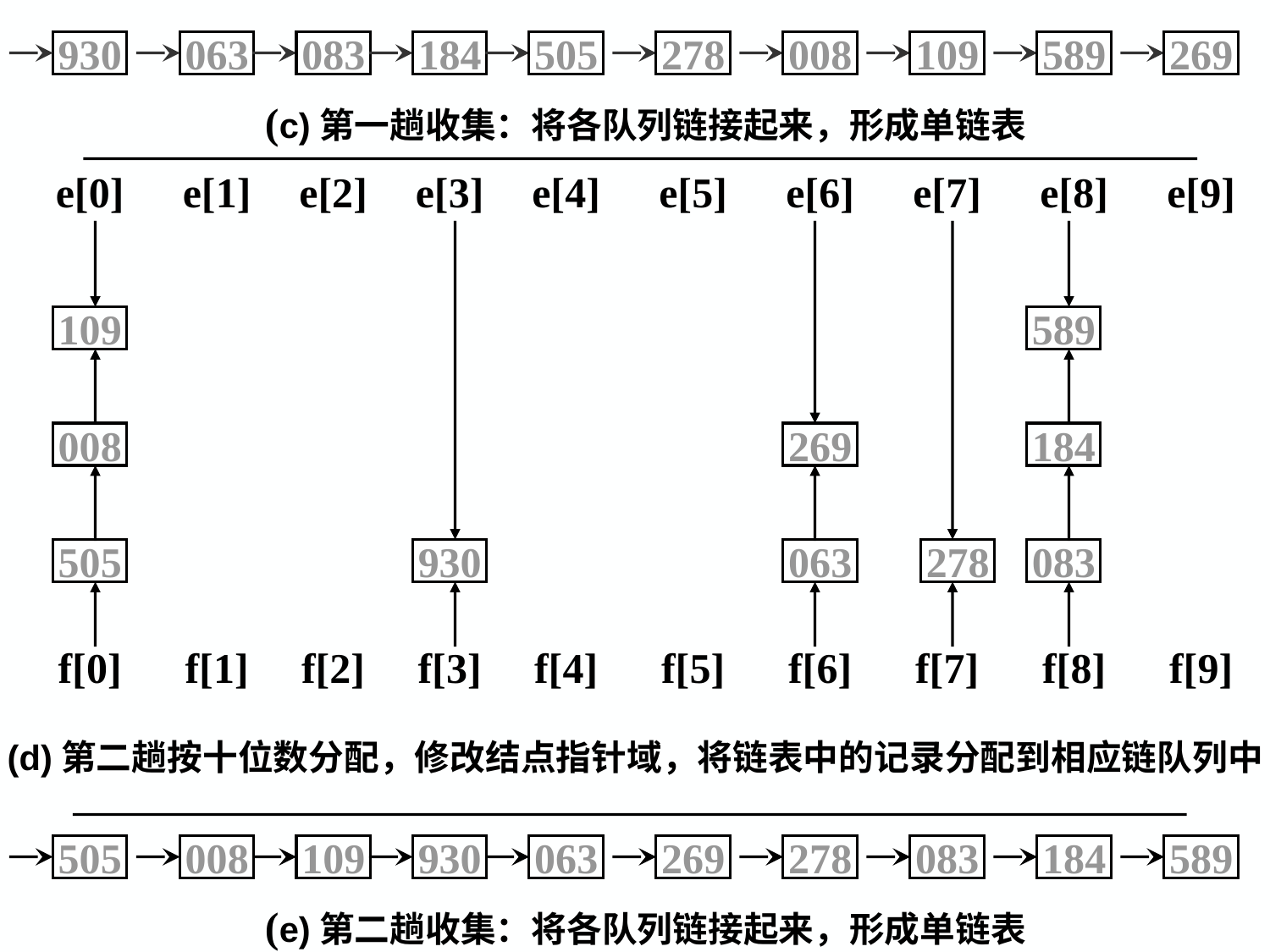

930
063
083
184
505
278
008
109
589
269

(c)第一趟收集：将各队列链接起来，形成单链表

e[0]
e[1]
e[2]
e[3]
e[4]
e[5]
e[6]
e[7]
e[8]
e[9]

109
589

008
269
184

505
930
063
278
083

f[0]
f[1]
f[2]
f[3]
f[4]
f[5]
f[6]
f[7]
f[8]
f[9]
(d)第二趟按十位数分配，修改结点指针域，将链表中的记录分配到相应链队列中

505
008
109
930
063
269
278
083
184
589

(e)第二趟收集：将各队列链接起来，形成单链表